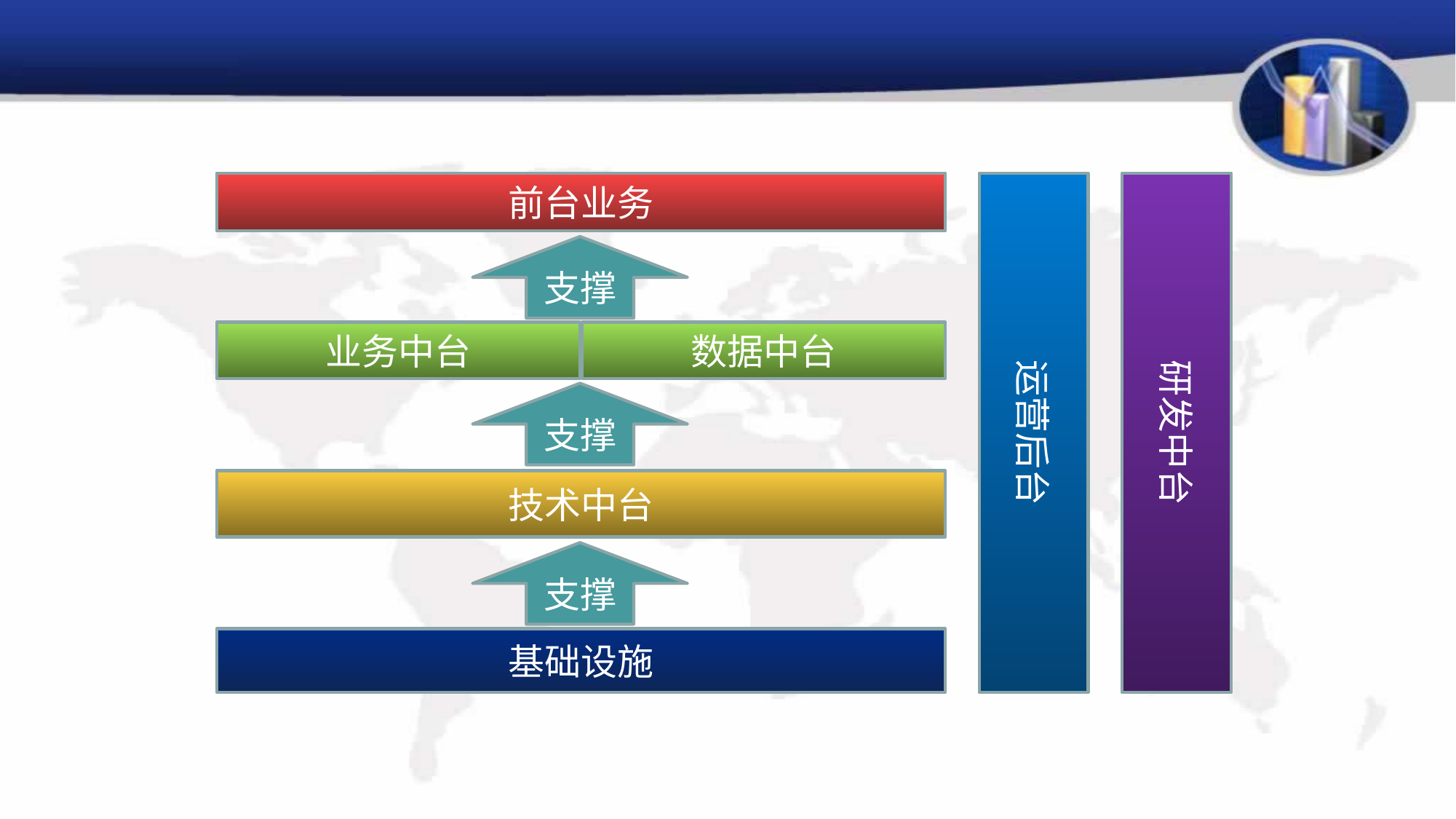

前台业务
运营后台
研发中台
支撑
业务中台
数据中台
支撑
技术中台
支撑
基础设施